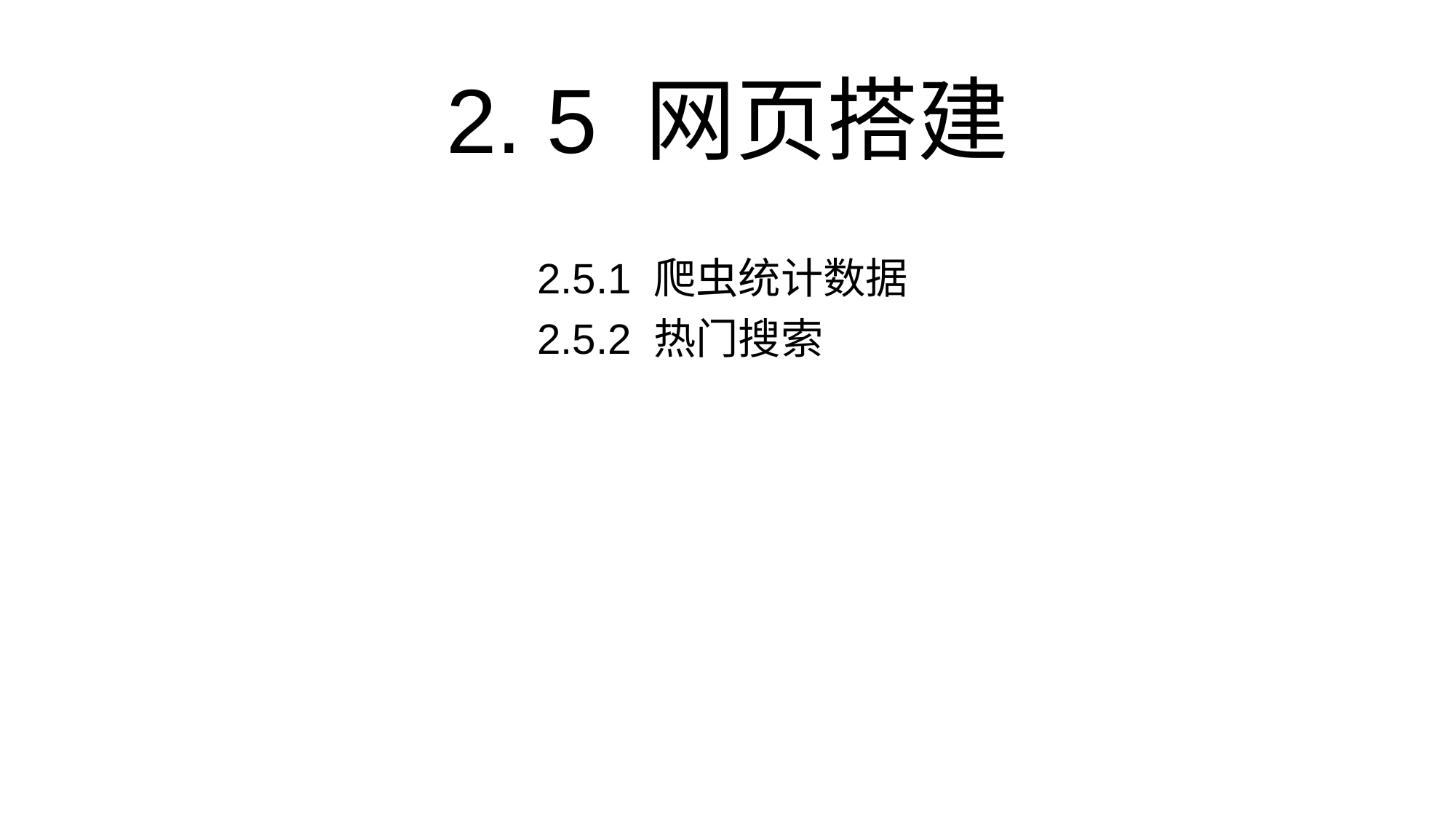

# 2. 5 网页搭建
2.5.1 爬虫统计数据
2.5.2 热门搜索